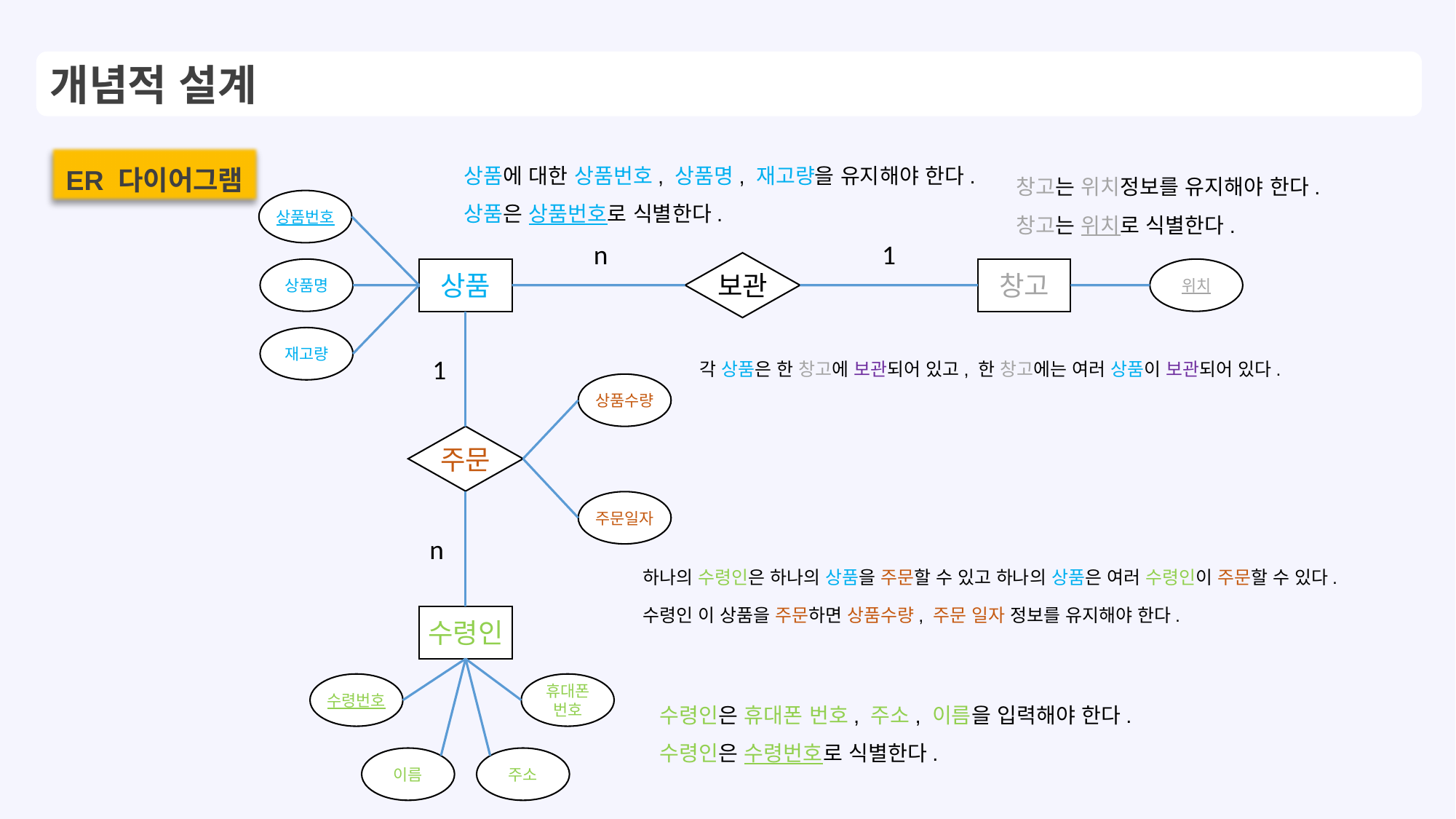

개념적 설계
상품에 대한 상품번호, 상품명, 재고량을 유지해야 한다.
상품은 상품번호로 식별한다.
ER 다이어그램
창고는 위치정보를 유지해야 한다.
창고는 위치로 식별한다.
상품번호
n
1
보관
상품명
창고
위치
상품
재고량
각 상품은 한 창고에 보관되어 있고, 한 창고에는 여러 상품이 보관되어 있다.
1
상품수량
주문
주문일자
n
하나의 수령인은 하나의 상품을 주문할 수 있고 하나의 상품은 여러 수령인이 주문할 수 있다.
수령인 이 상품을 주문하면 상품수량, 주문 일자 정보를 유지해야 한다.
수령인
수령번호
휴대폰
번호
수령인은 휴대폰 번호, 주소, 이름을 입력해야 한다.
수령인은 수령번호로 식별한다.
이름
주소